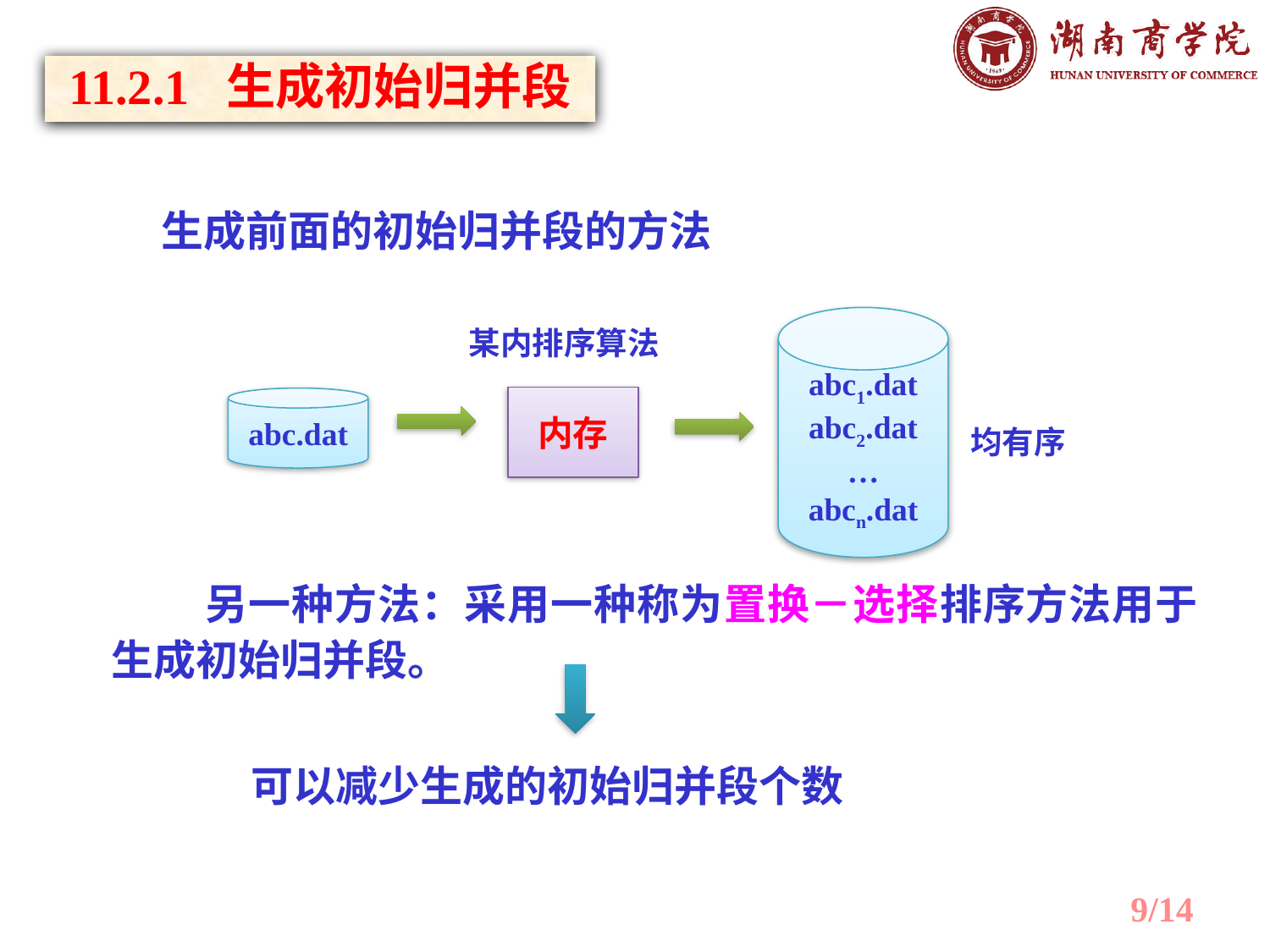

11.2.1  生成初始归并段
生成前面的初始归并段的方法

abc1.dat
abc2.dat
…
abcn.dat

某内排序算法
内存
abc.dat

均有序
        另一种方法：采用一种称为置换－选择排序方法用于生成初始归并段。

可以减少生成的初始归并段个数
9/14